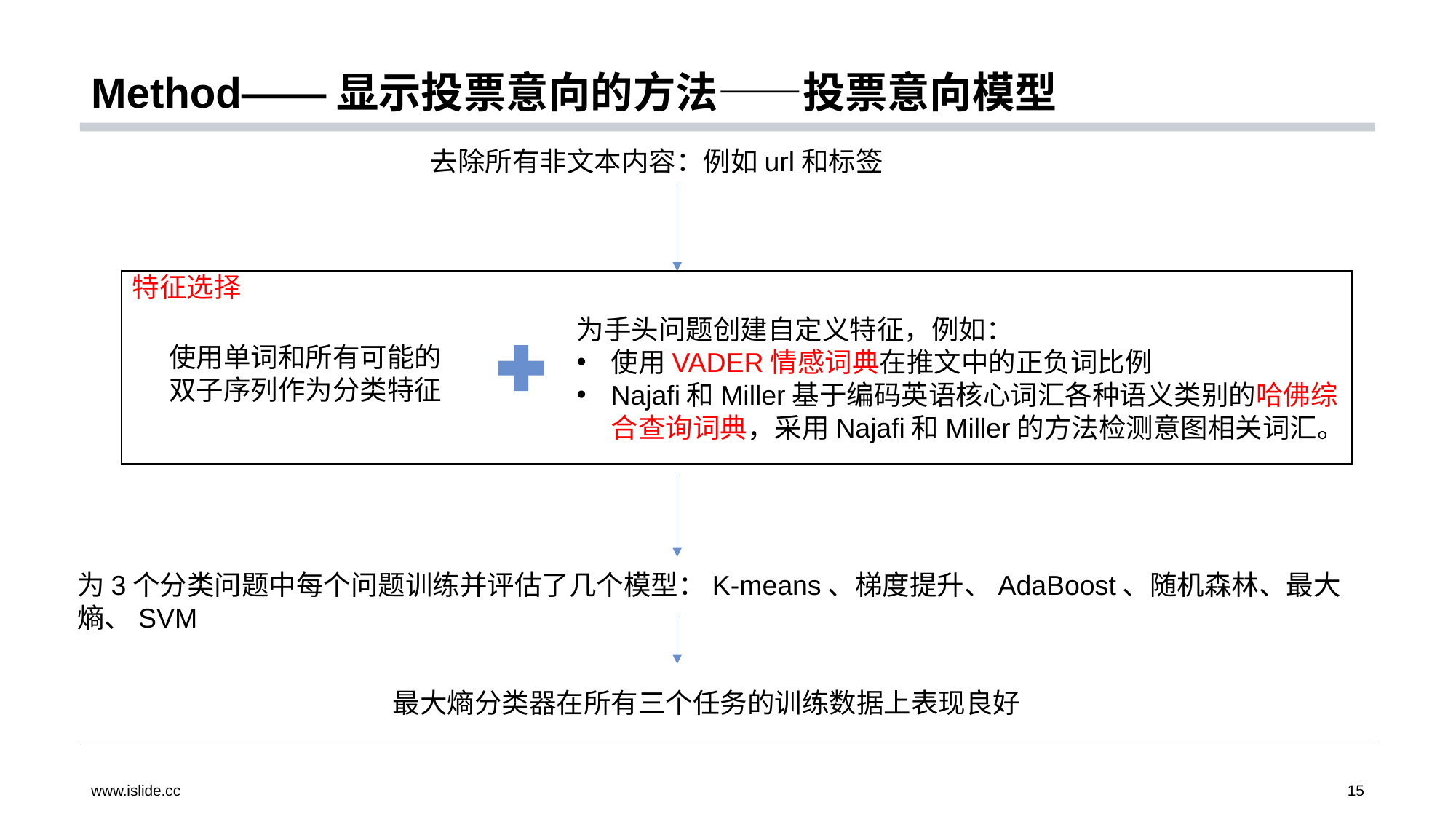

# Method——显示投票意向的方法——投票意向模型
去除所有非文本内容：例如url和标签
特征选择

为手头问题创建自定义特征，例如：
使用VADER情感词典在推文中的正负词比例
Najafi和Miller基于编码英语核心词汇各种语义类别的哈佛综合查询词典，采用Najafi和Miller的方法检测意图相关词汇。
使用单词和所有可能的双子序列作为分类特征

为3个分类问题中每个问题训练并评估了几个模型：K-means、梯度提升、AdaBoost、随机森林、最大熵、SVM
最大熵分类器在所有三个任务的训练数据上表现良好
www.islide.cc
15